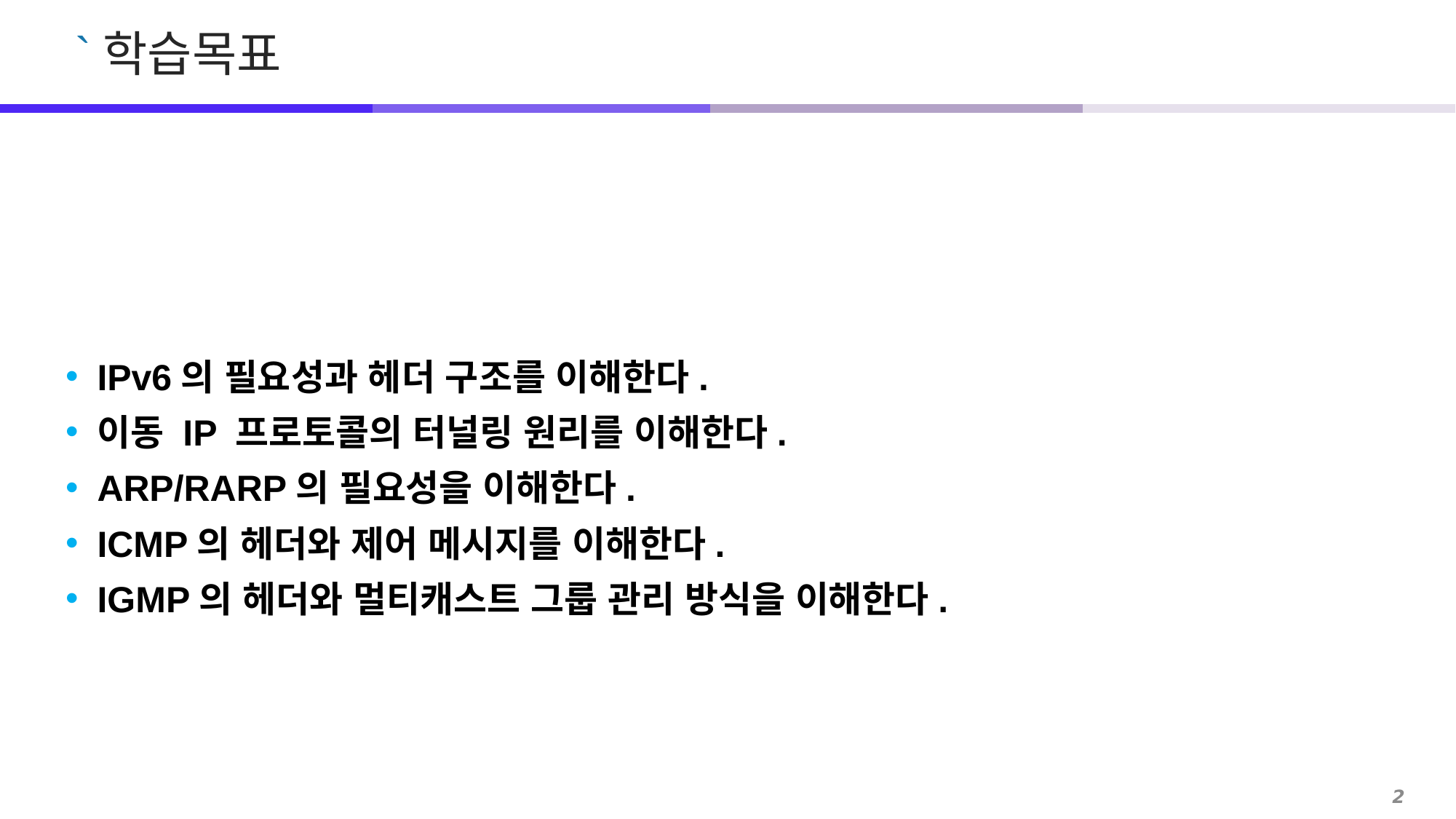

IPv6의 필요성과 헤더 구조를 이해한다.
이동 IP 프로토콜의 터널링 원리를 이해한다.
ARP/RARP의 필요성을 이해한다.
ICMP의 헤더와 제어 메시지를 이해한다.
IGMP의 헤더와 멀티캐스트 그룹 관리 방식을 이해한다.